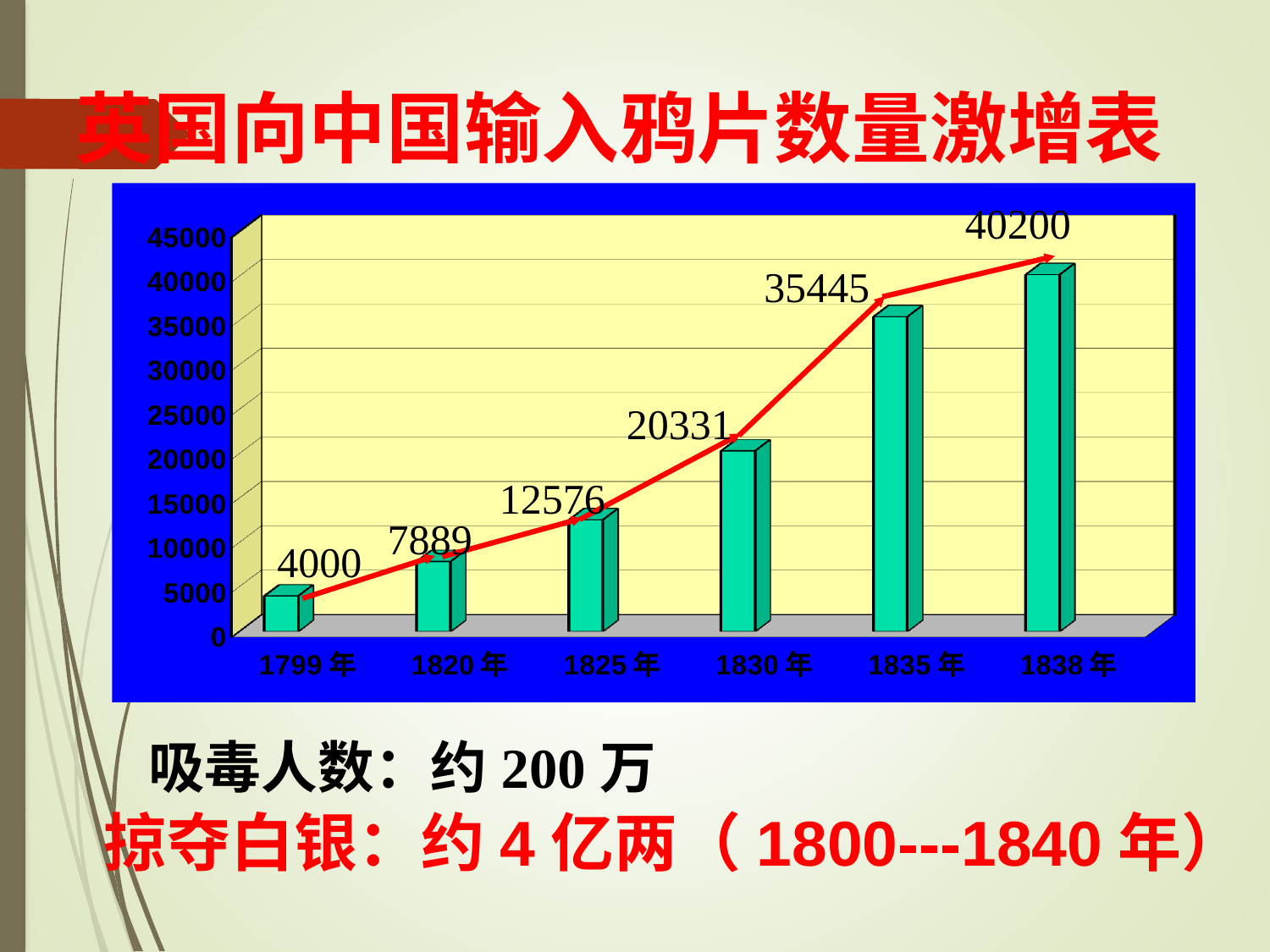

英国向中国输入鸦片数量激增表

[unsupported chart]

40200
35445

20331

12576
7889

4000

    吸毒人数：约200万

掠夺白银：约4亿两（1800---1840年）